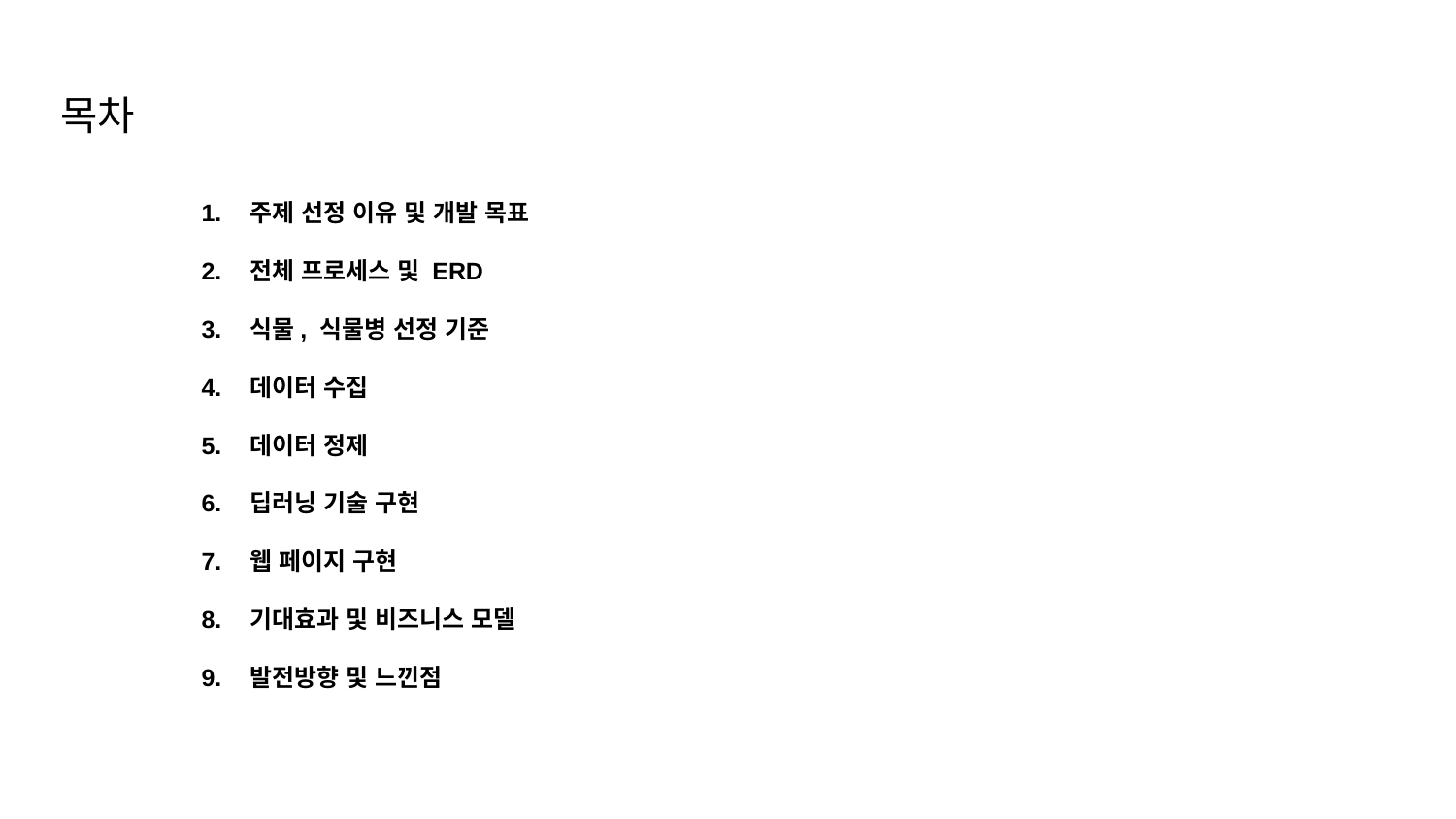

목차
주제 선정 이유 및 개발 목표
전체 프로세스 및 ERD
식물, 식물병 선정 기준
데이터 수집
데이터 정제
딥러닝 기술 구현
웹 페이지 구현
기대효과 및 비즈니스 모델
발전방향 및 느낀점